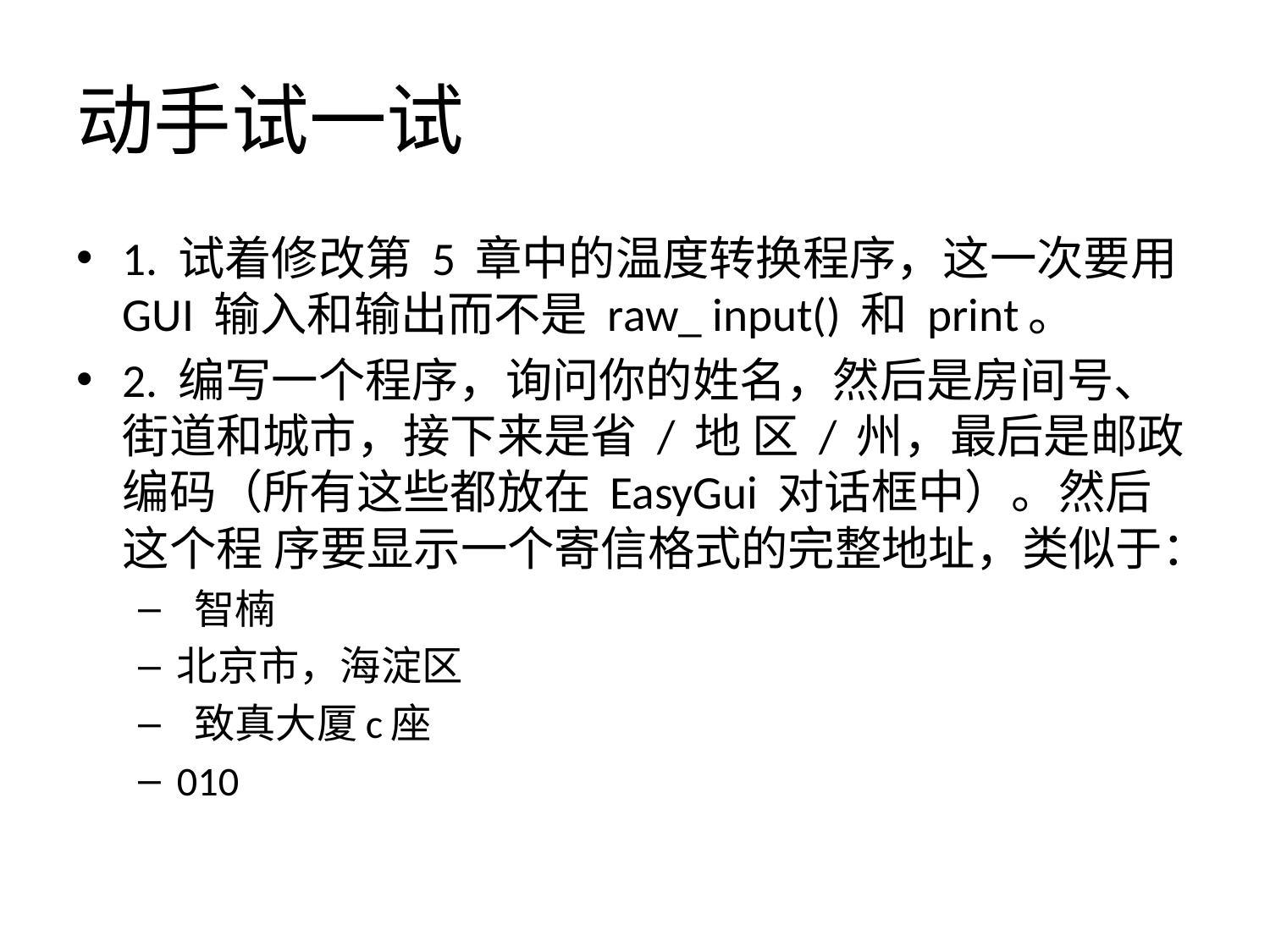

# 动手试一试
1. 试着修改第 5 章中的温度转换程序，这一次要用 GUI 输入和输出而不是 raw_ input() 和 print。
2. 编写一个程序，询问你的姓名，然后是房间号、街道和城市，接下来是省 / 地 区 / 州，最后是邮政编码（所有这些都放在 EasyGui 对话框中）。然后这个程 序要显示一个寄信格式的完整地址，类似于：
 智楠
北京市，海淀区
 致真大厦c座
010